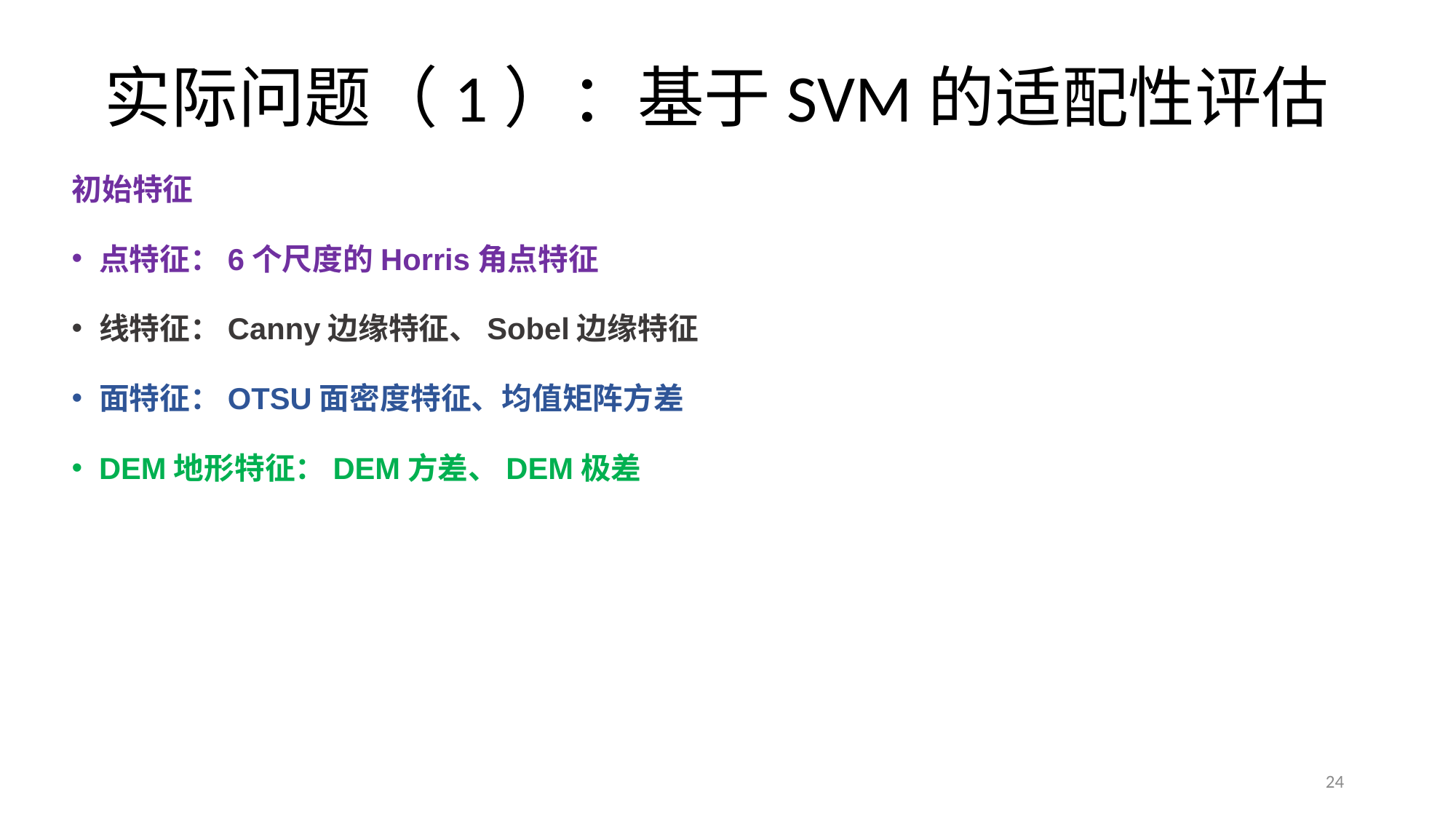

# 实际问题（1）：基于SVM的适配性评估
初始特征
点特征：6个尺度的Horris角点特征
线特征：Canny边缘特征、Sobel边缘特征
面特征：OTSU面密度特征、均值矩阵方差
DEM地形特征：DEM方差、DEM极差

24